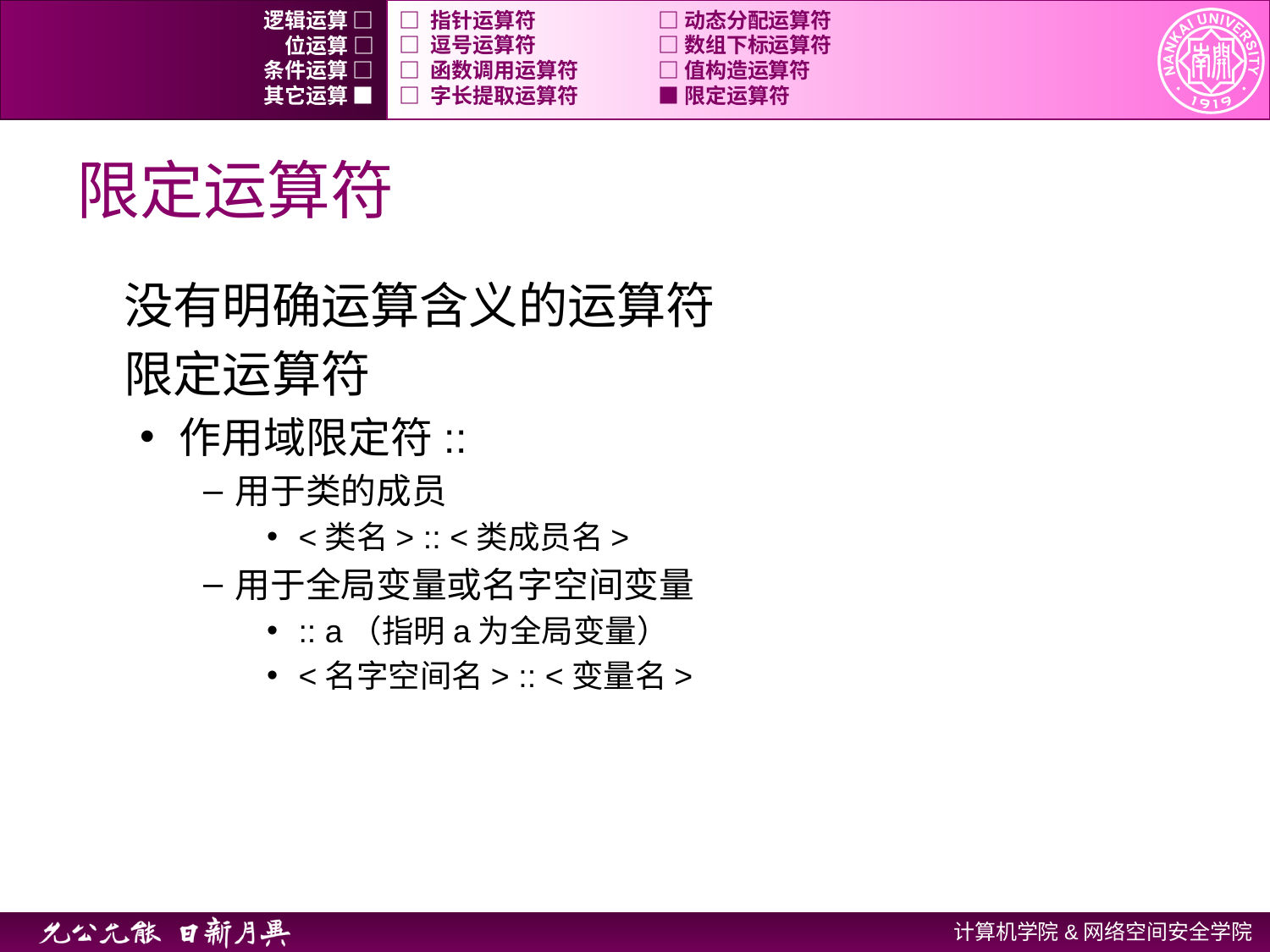

逻辑运算 □
□ 指针运算符	 □ 动态分配运算符
位运算 □
□ 逗号运算符	 □ 数组下标运算符
条件运算 □
□ 函数调用运算符	 □ 值构造运算符
其它运算 ■
□ 字长提取运算符	 ■ 限定运算符

# 限定运算符
没有明确运算含义的运算符
限定运算符
作用域限定符::
用于类的成员
<类名> :: <类成员名>
用于全局变量或名字空间变量
:: a（指明a为全局变量）
<名字空间名> :: <变量名>